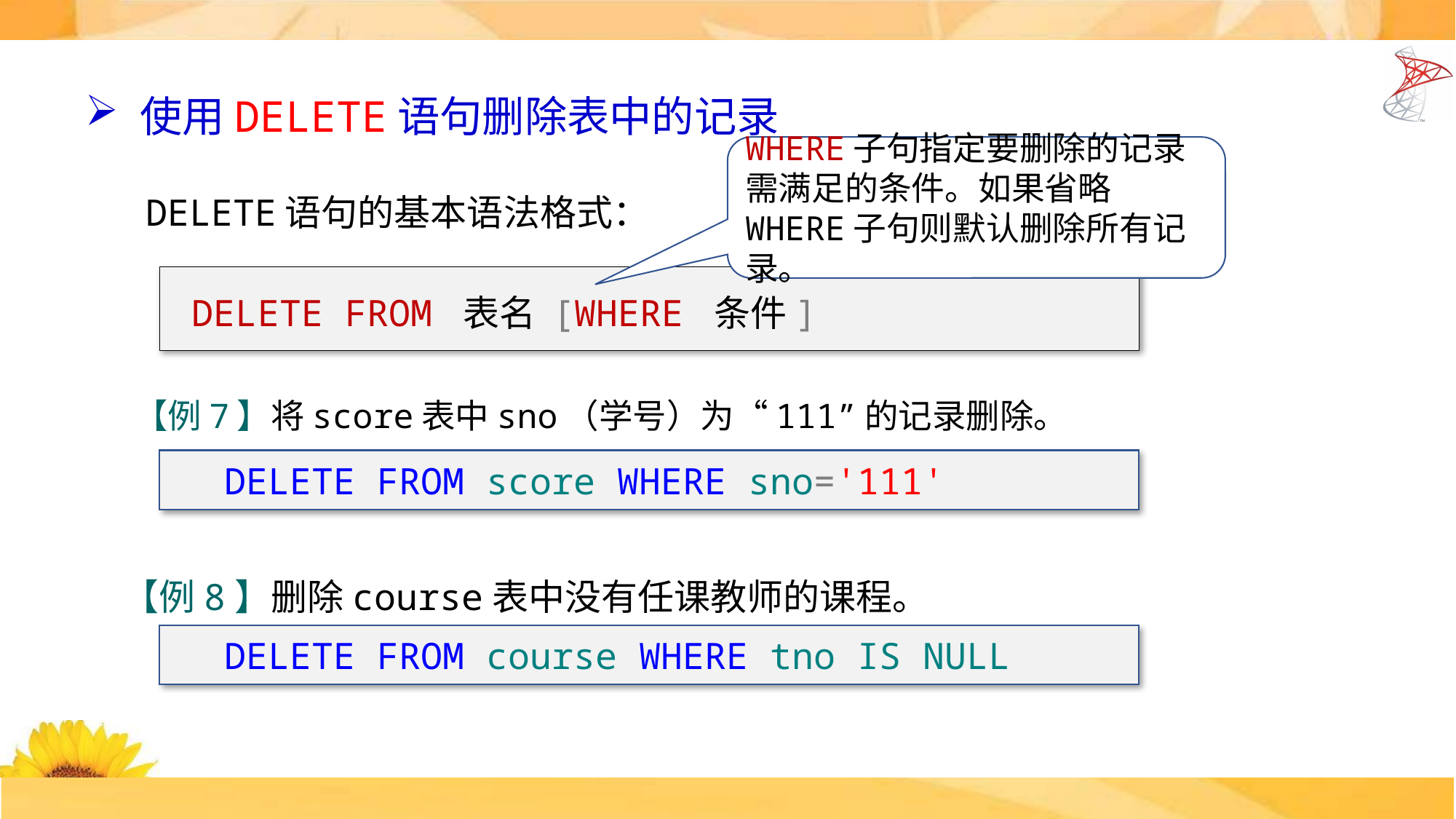

# 使用DELETE语句删除表中的记录
WHERE子句指定要删除的记录需满足的条件。如果省略WHERE子句则默认删除所有记录。
 DELETE语句的基本语法格式：

 DELETE FROM 表名 [WHERE 条件]

【例7】将score表中sno（学号）为“111”的记录删除。
DELETE FROM score WHERE sno='111'
  【例8】删除course表中没有任课教师的课程。
DELETE FROM course WHERE tno IS NULL